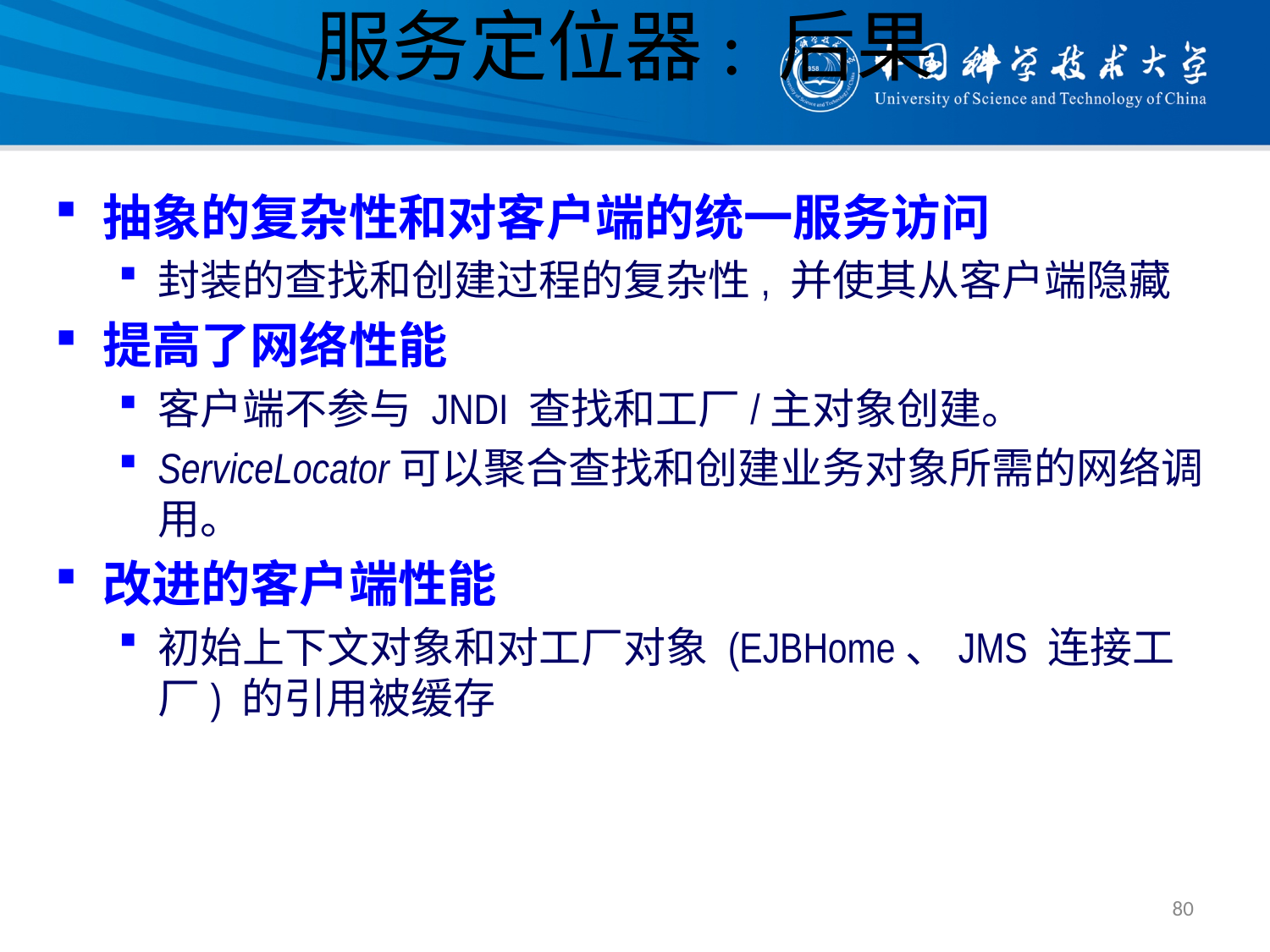

# 服务定位器: 后果
抽象的复杂性和对客户端的统一服务访问
封装的查找和创建过程的复杂性, 并使其从客户端隐藏
提高了网络性能
客户端不参与 JNDI 查找和工厂/主对象创建。
ServiceLocator可以聚合查找和创建业务对象所需的网络调用。
改进的客户端性能
初始上下文对象和对工厂对象 (EJBHome、JMS 连接工厂) 的引用被缓存
80